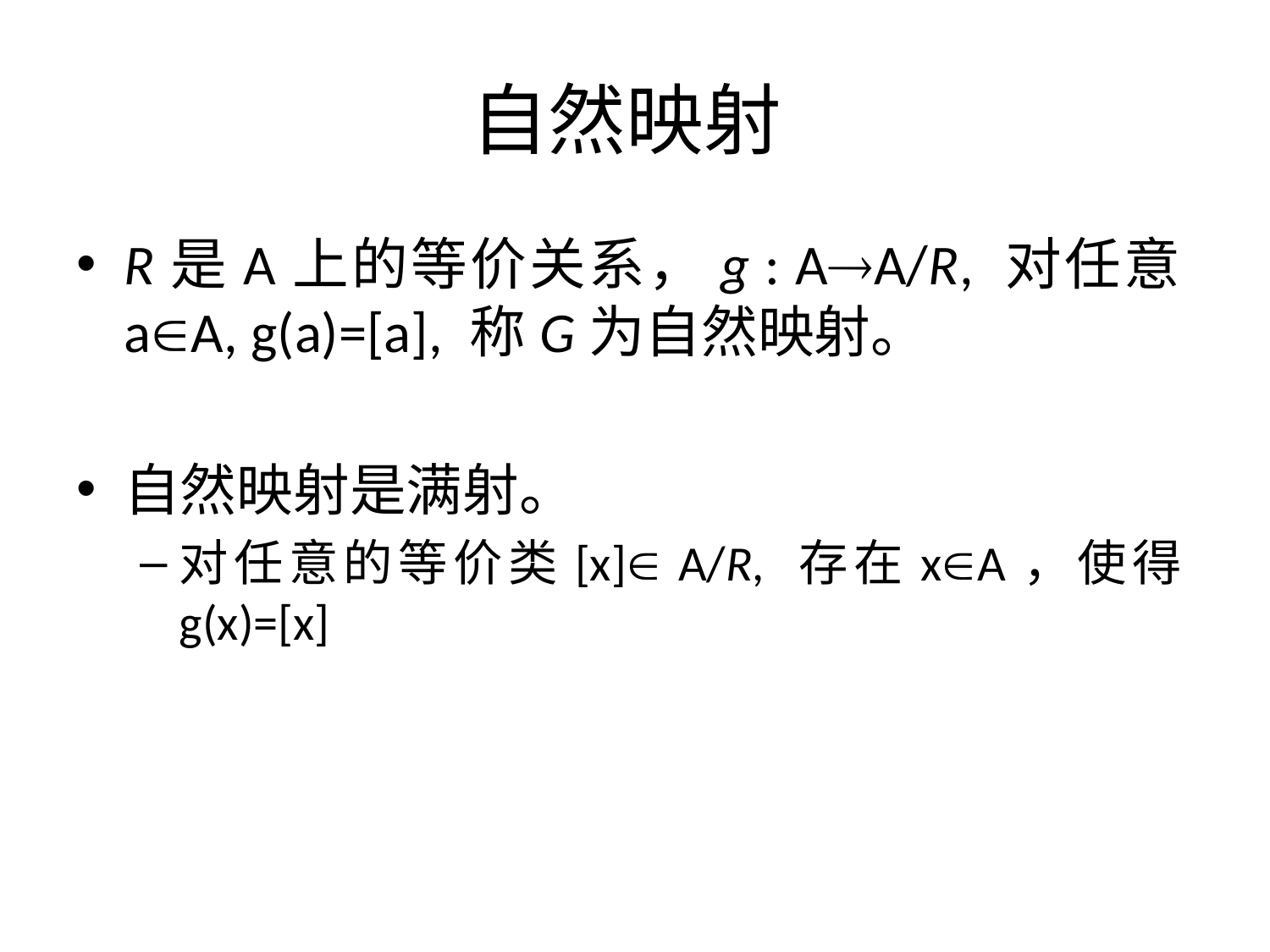

# 自然映射
R是A上的等价关系，g : A→A/R, 对任意a∈A, g(a)=[a], 称G为自然映射。

自然映射是满射。
对任意的等价类[x]∈ A/R, 存在x∈A，使得g(x)=[x]